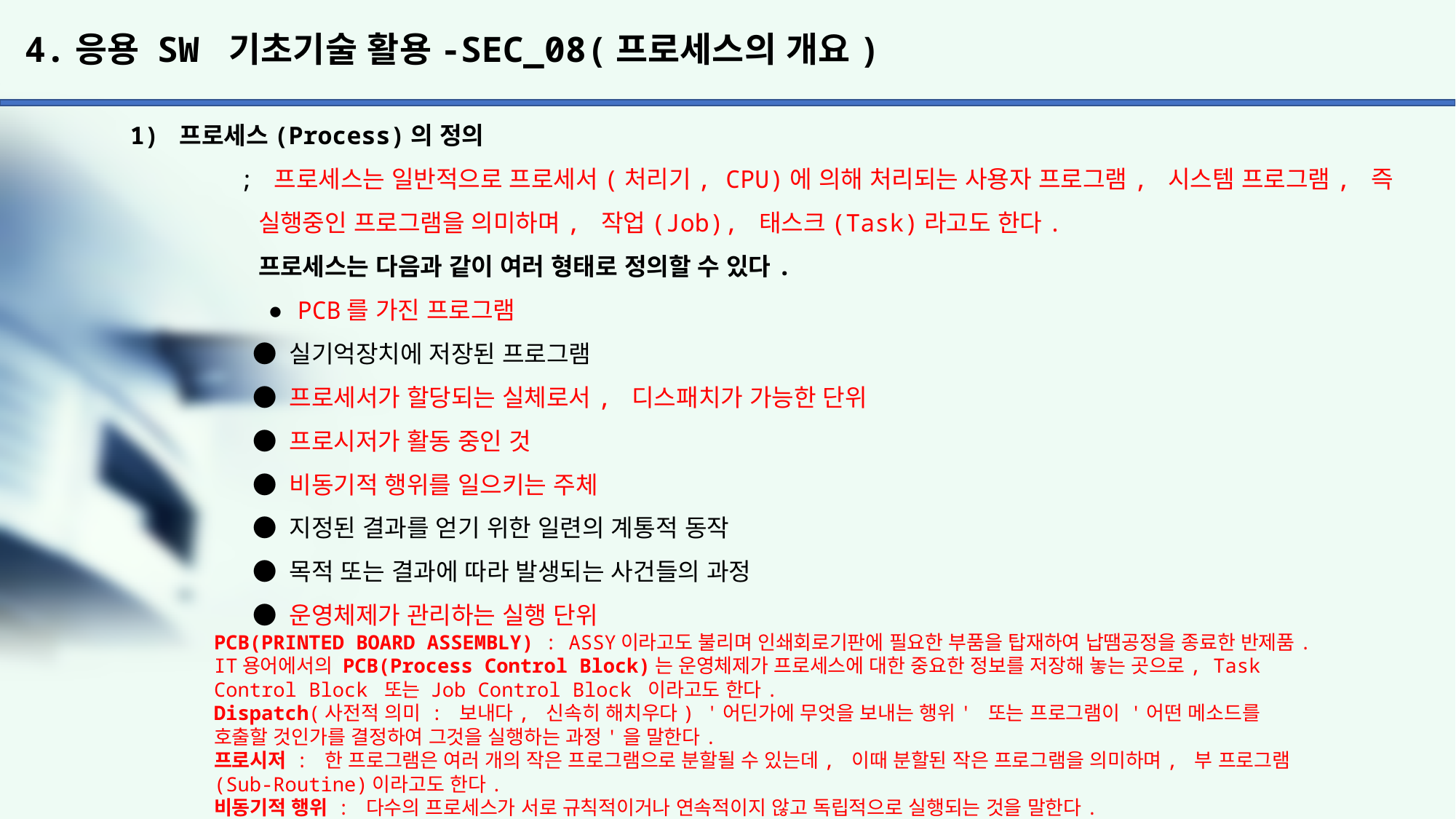

# 4.응용 SW 기초기술 활용-SEC_08(프로세스의 개요)
1) 프로세스(Process)의 정의
	; 프로세스는 일반적으로 프로세서(처리기, CPU)에 의해 처리되는 사용자 프로그램, 시스템 프로그램, 즉
	  실행중인 프로그램을 의미하며, 작업(Job), 태스크(Task)라고도 한다.
	  프로세스는 다음과 같이 여러 형태로 정의할 수 있다.
	  ● PCB를 가진 프로그램
	  ● 실기억장치에 저장된 프로그램
	  ● 프로세서가 할당되는 실체로서, 디스패치가 가능한 단위
	  ● 프로시저가 활동 중인 것
	  ● 비동기적 행위를 일으키는 주체
	  ● 지정된 결과를 얻기 위한 일련의 계통적 동작
	  ● 목적 또는 결과에 따라 발생되는 사건들의 과정
	  ● 운영체제가 관리하는 실행 단위
PCB(PRINTED BOARD ASSEMBLY) : ASSY이라고도 불리며 인쇄회로기판에 필요한 부품을 탑재하여 납땜공정을 종료한 반제품.
IT용어에서의 PCB(Process Control Block)는 운영체제가 프로세스에 대한 중요한 정보를 저장해 놓는 곳으로, Task Control Block 또는 Job Control Block 이라고도 한다.
Dispatch(사전적 의미 : 보내다, 신속히 해치우다) '어딘가에 무엇을 보내는 행위' 또는 프로그램이 '어떤 메소드를 호출할 것인가를 결정하여 그것을 실행하는 과정'을 말한다.
프로시저 : 한 프로그램은 여러 개의 작은 프로그램으로 분할될 수 있는데, 이때 분할된 작은 프로그램을 의미하며, 부 프로그램(Sub-Routine)이라고도 한다.
비동기적 행위 : 다수의 프로세스가 서로 규칙적이거나 연속적이지 않고 독립적으로 실행되는 것을 말한다.